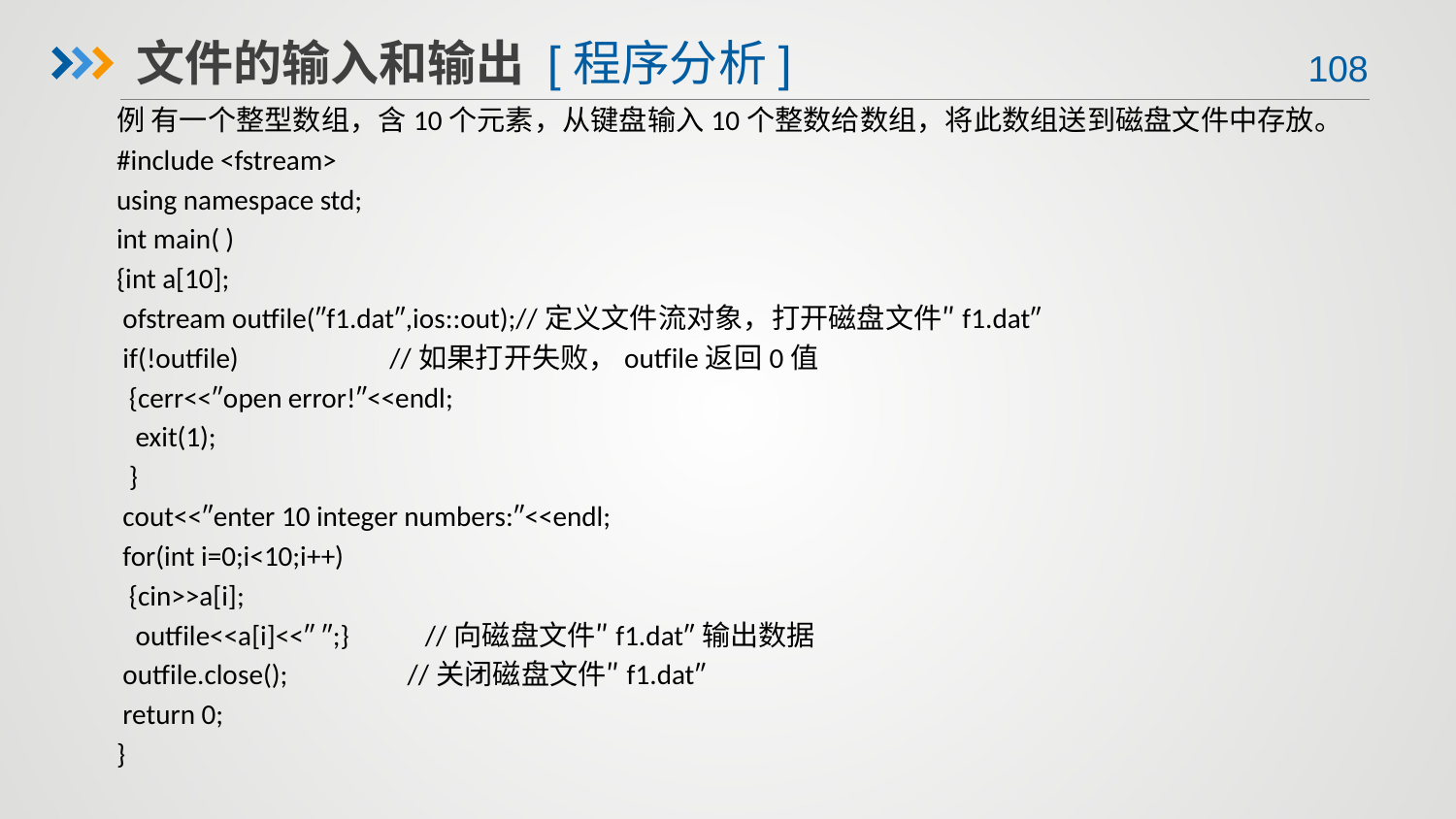

文件的输入和输出 [程序分析]
例 有一个整型数组，含10个元素，从键盘输入10个整数给数组，将此数组送到磁盘文件中存放。
#include <fstream>
using namespace std;
int main( )
{int a[10];
 ofstream outfile(″f1.dat″,ios::out);//定义文件流对象，打开磁盘文件″f1.dat″
 if(!outfile)                        //如果打开失败，outfile返回0值
  {cerr<<″open error!″<<endl;
   exit(1);
  }
 cout<<″enter 10 integer numbers:″<<endl;
 for(int i=0;i<10;i++)
  {cin>>a[i];
   outfile<<a[i]<<″ ″;}            //向磁盘文件″f1.dat″输出数据
 outfile.close();                   //关闭磁盘文件″f1.dat″
 return 0;
}